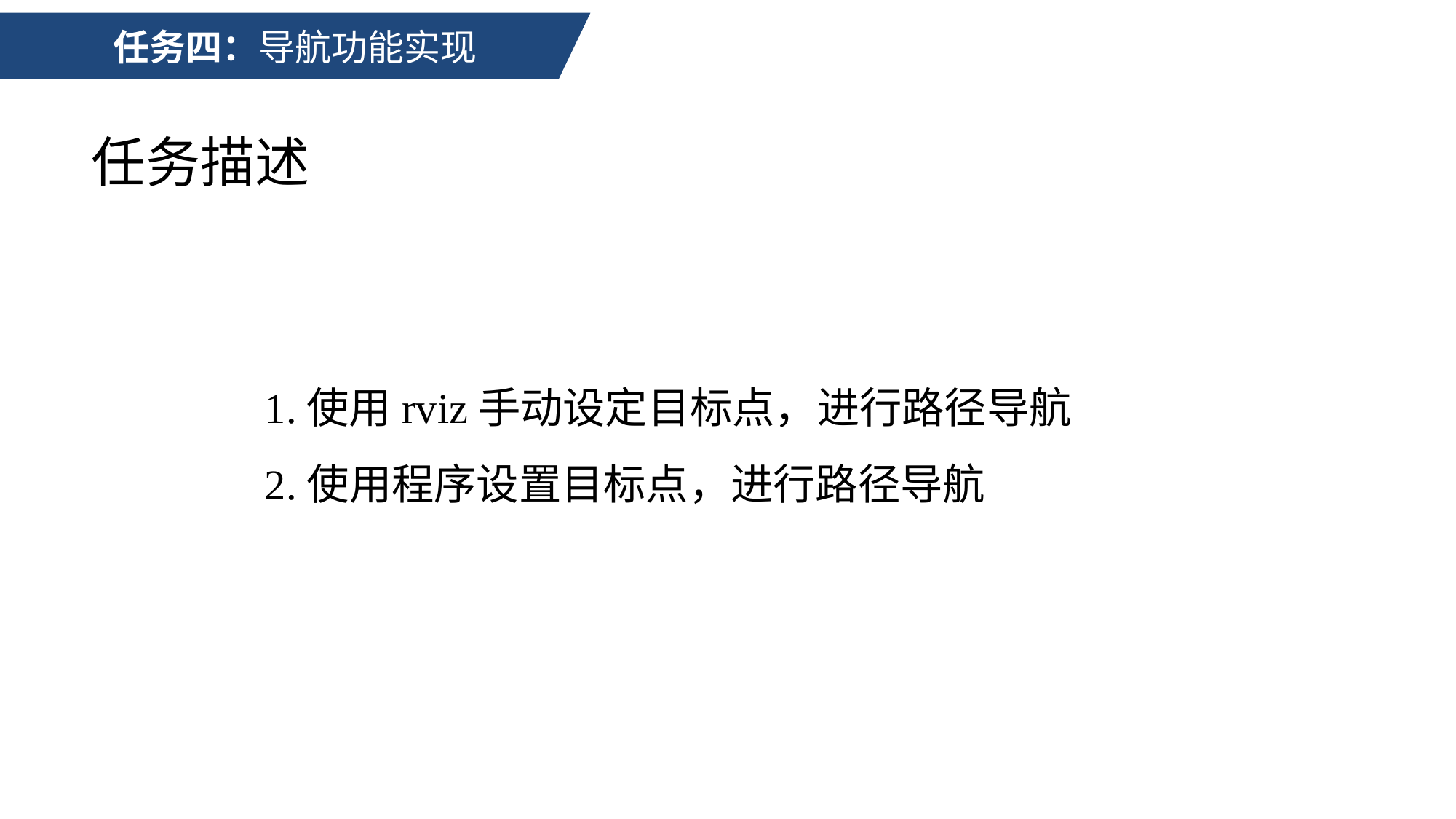

任务四：导航功能实现

任务描述

      1.使用rviz手动设定目标点，进行路径导航
      2.使用程序设置目标点，进行路径导航